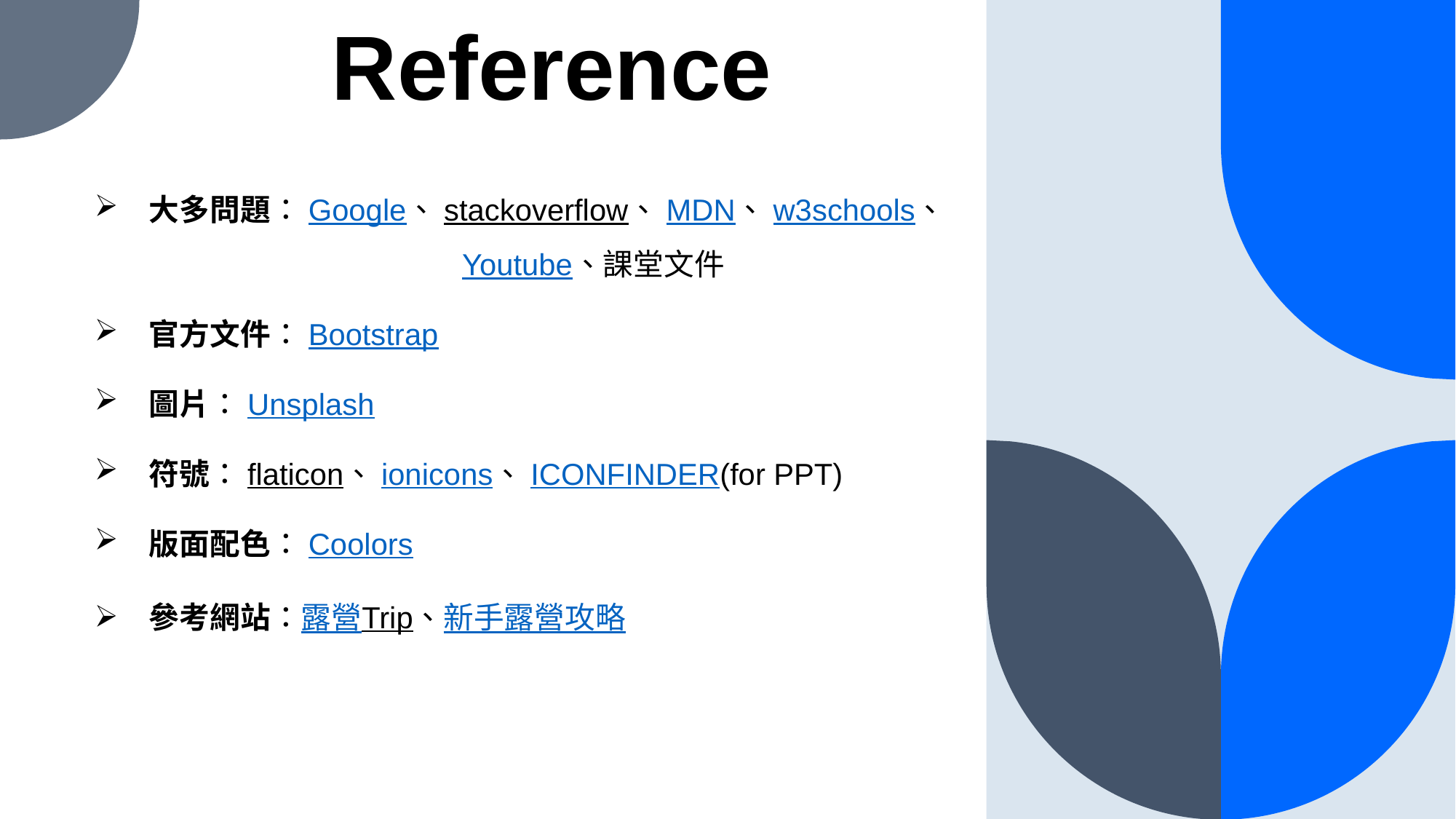

# Reference
大多問題：Google、stackoverflow、MDN、w3schools、		             Youtube、課堂文件
官方文件：Bootstrap
圖片：Unsplash
符號：flaticon、ionicons、ICONFINDER(for PPT)
版面配色：Coolors
參考網站：露營Trip、新手露營攻略